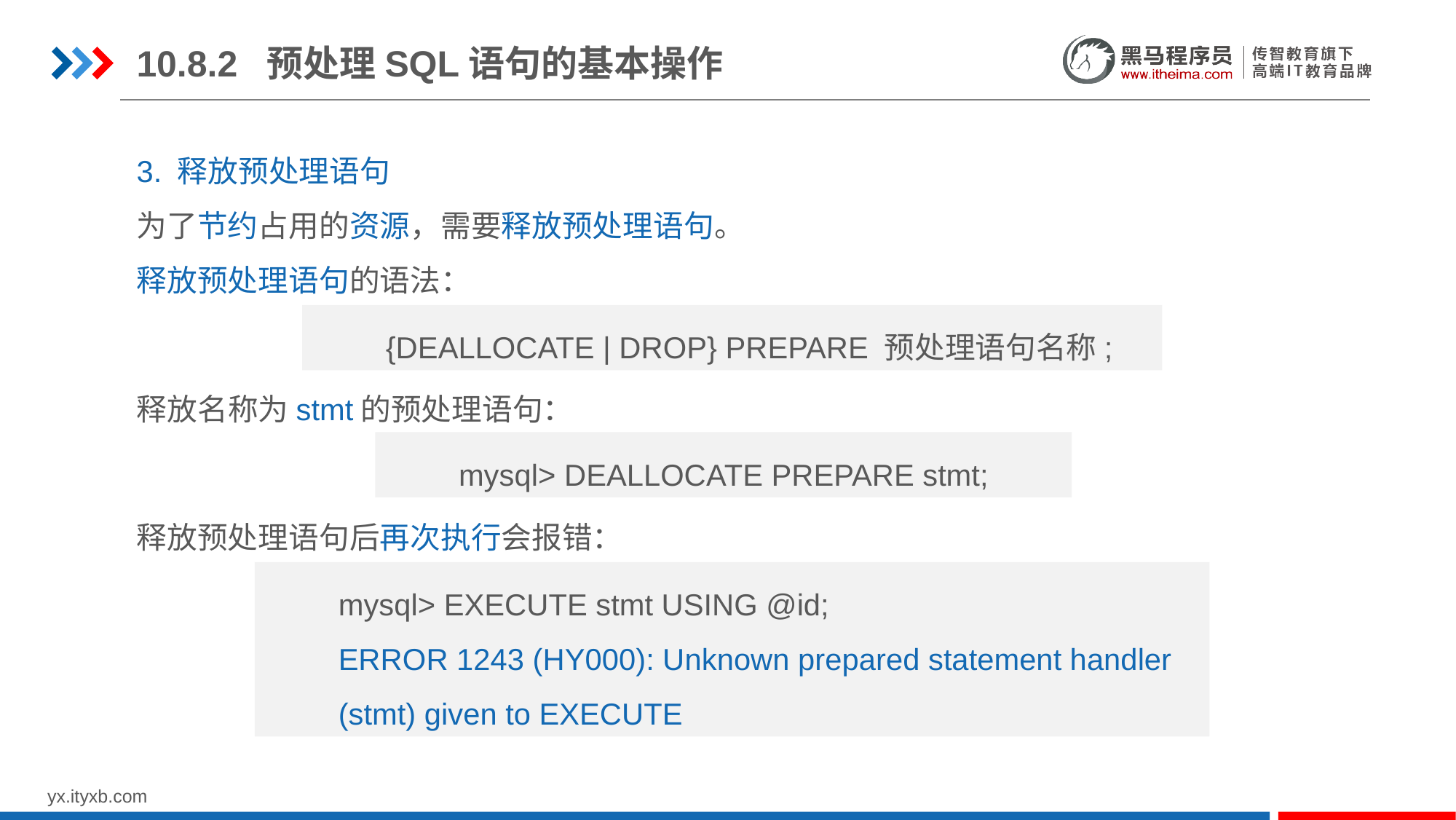

10.8.2  预处理SQL语句的基本操作
3. 释放预处理语句
为了节约占用的资源，需要释放预处理语句。
释放预处理语句的语法：
{DEALLOCATE | DROP} PREPARE 预处理语句名称;
释放名称为stmt的预处理语句：
mysql> DEALLOCATE PREPARE stmt;
释放预处理语句后再次执行会报错：
mysql> EXECUTE stmt USING @id;
ERROR 1243 (HY000): Unknown prepared statement handler (stmt) given to EXECUTE